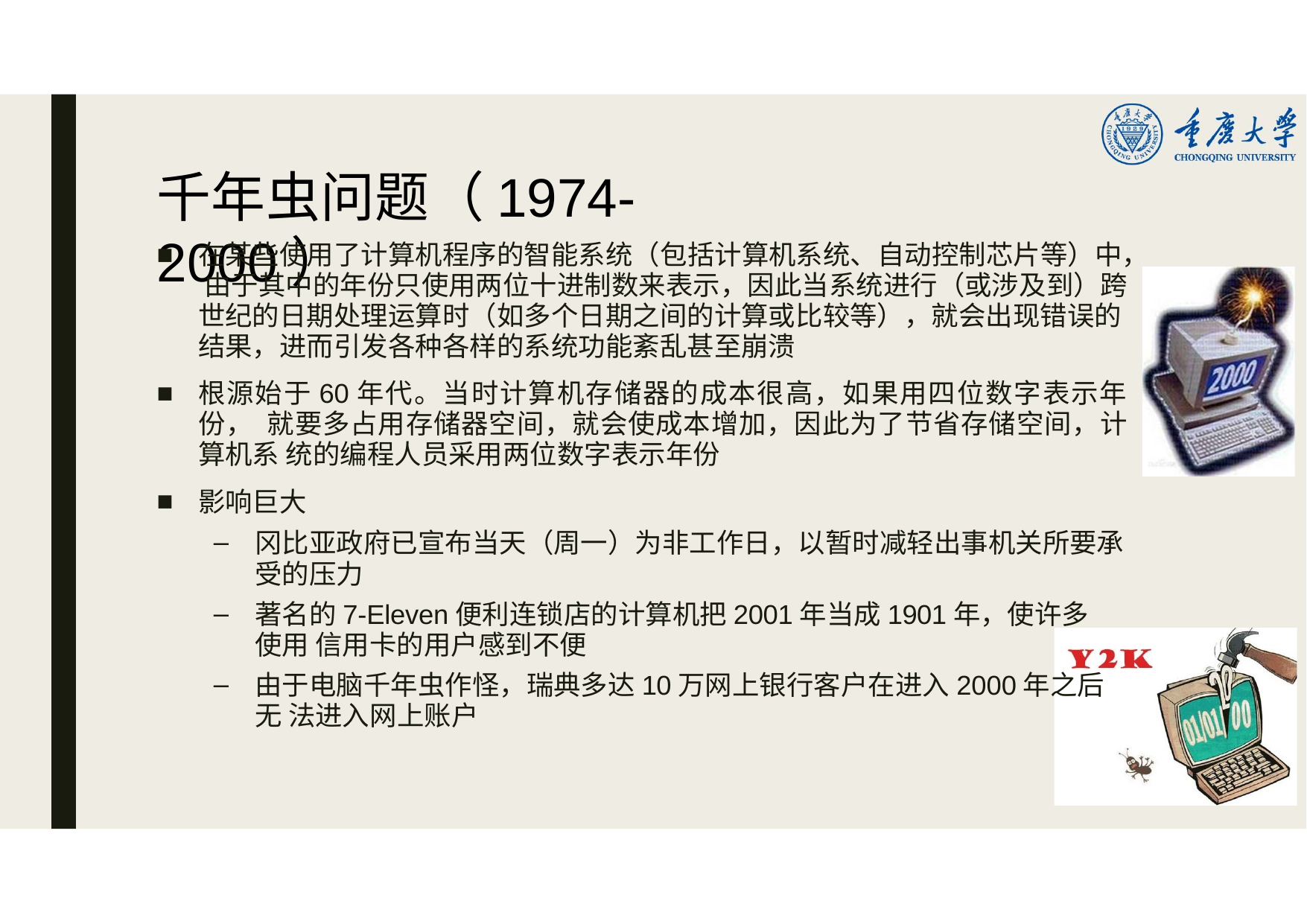

# 千年虫问题（1974-2000）
在某些使用了计算机程序的智能系统（包括计算机系统、自动控制芯片等）中，  由于其中的年份只使用两位十进制数来表示，因此当系统进行（或涉及到）跨 世纪的日期处理运算时（如多个日期之间的计算或比较等），就会出现错误的 结果，进而引发各种各样的系统功能紊乱甚至崩溃
根源始于60年代。当时计算机存储器的成本很高，如果用四位数字表示年份，  就要多占用存储器空间，就会使成本增加，因此为了节省存储空间，计算机系 统的编程人员采用两位数字表示年份
影响巨大
冈比亚政府已宣布当天（周一）为非工作日，以暂时减轻出事机关所要承 受的压力
著名的7-Eleven便利连锁店的计算机把2001年当成1901年，使许多使用 信用卡的用户感到不便
由于电脑千年虫作怪，瑞典多达10万网上银行客户在进入2000年之后无 法进入网上账户